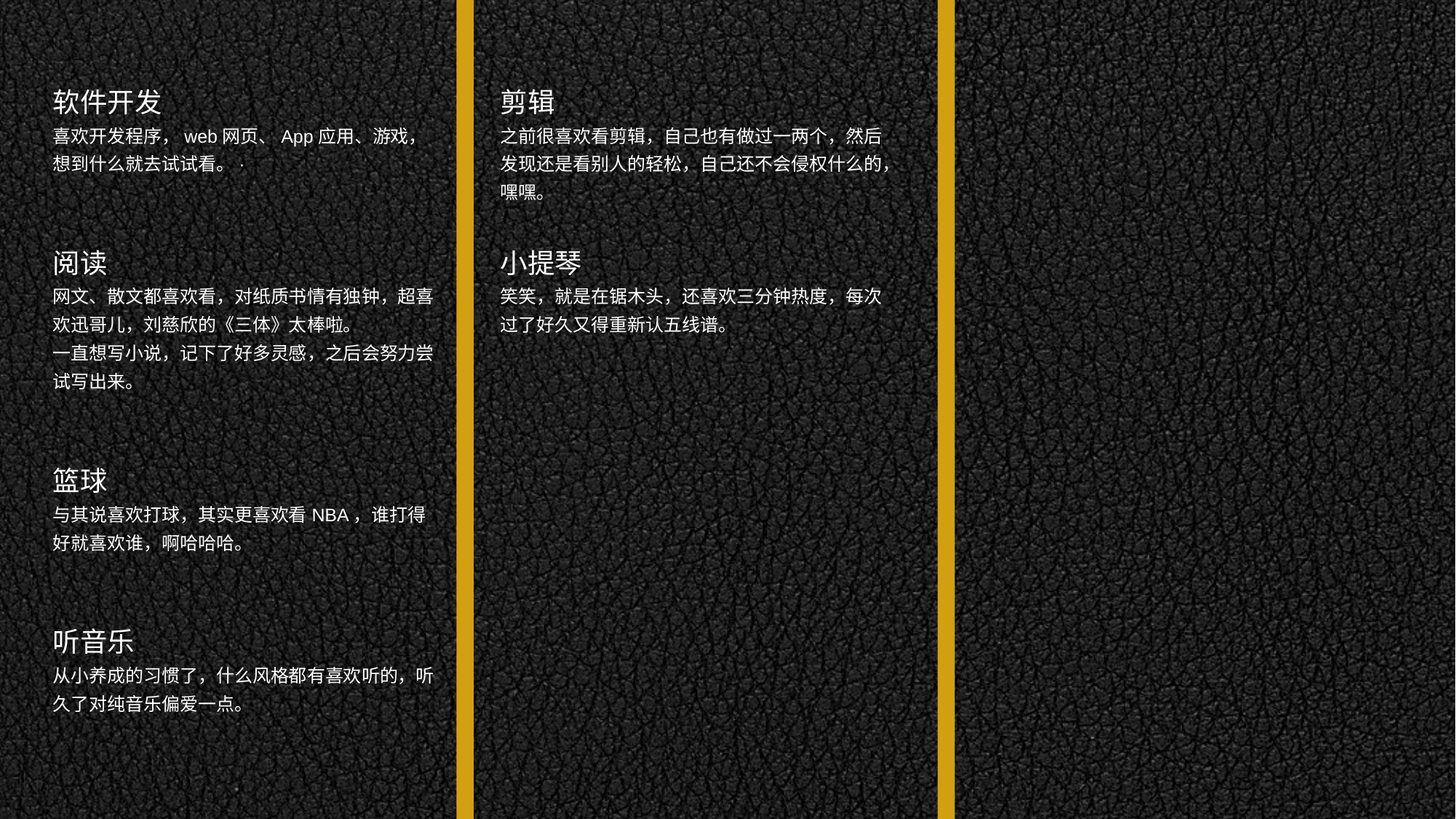

软件开发
喜欢开发程序，web网页、App应用、游戏，想到什么就去试试看。·
剪辑
之前很喜欢看剪辑，自己也有做过一两个，然后发现还是看别人的轻松，自己还不会侵权什么的，嘿嘿。
阅读
网文、散文都喜欢看，对纸质书情有独钟，超喜欢迅哥儿，刘慈欣的《三体》太棒啦。
一直想写小说，记下了好多灵感，之后会努力尝试写出来。
小提琴
笑笑，就是在锯木头，还喜欢三分钟热度，每次过了好久又得重新认五线谱。
篮球
与其说喜欢打球，其实更喜欢看NBA，谁打得好就喜欢谁，啊哈哈哈。
听音乐
从小养成的习惯了，什么风格都有喜欢听的，听久了对纯音乐偏爱一点。